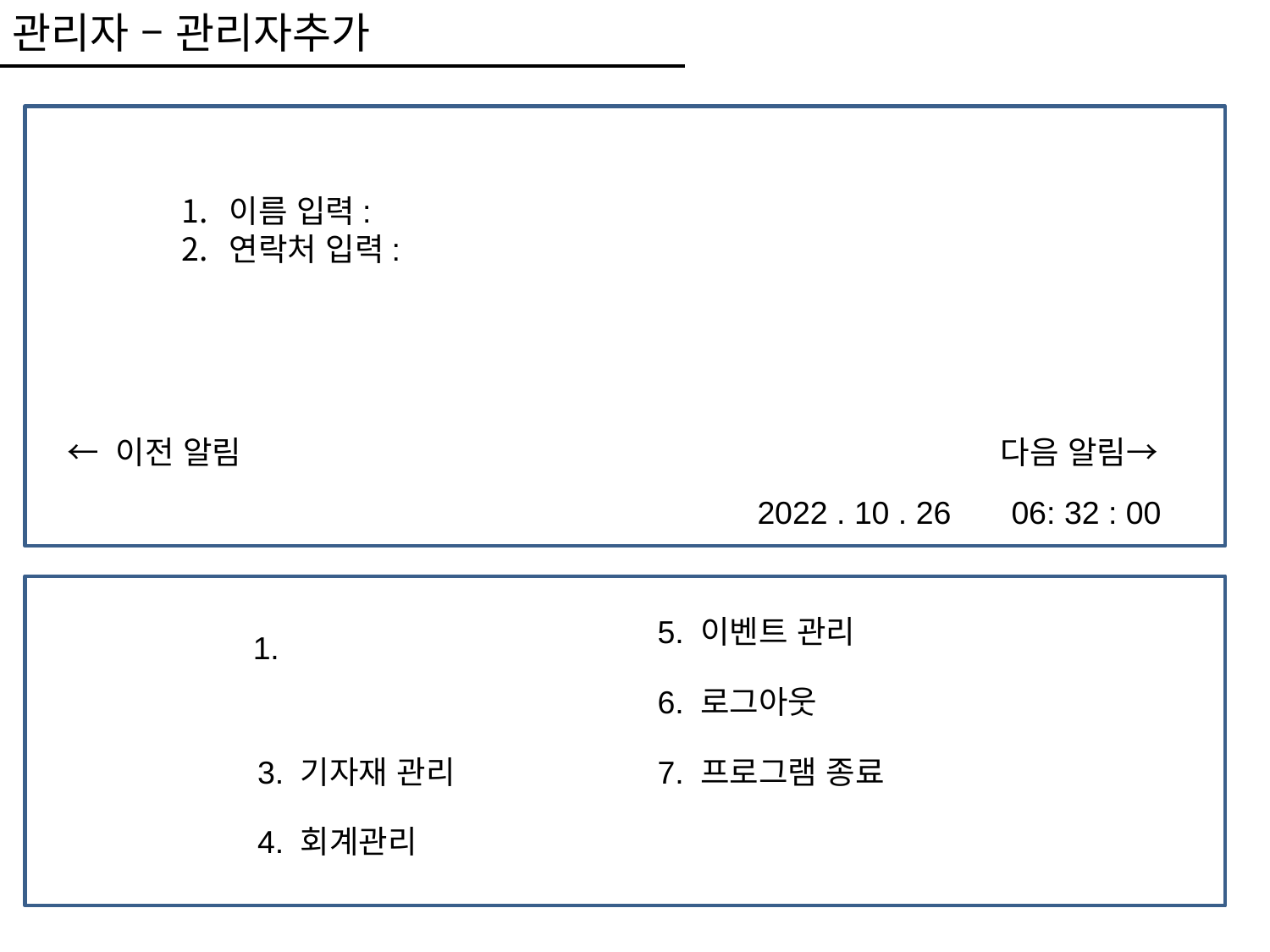

관리자 – 관리자추가

이름 입력:
연락처 입력:

← 이전 알림
    다음 알림→
2022 . 10 . 26 	06: 32 : 00

5. 이벤트 관리
1.
6. 로그아웃
3. 기자재 관리
7. 프로그램 종료
4. 회계관리